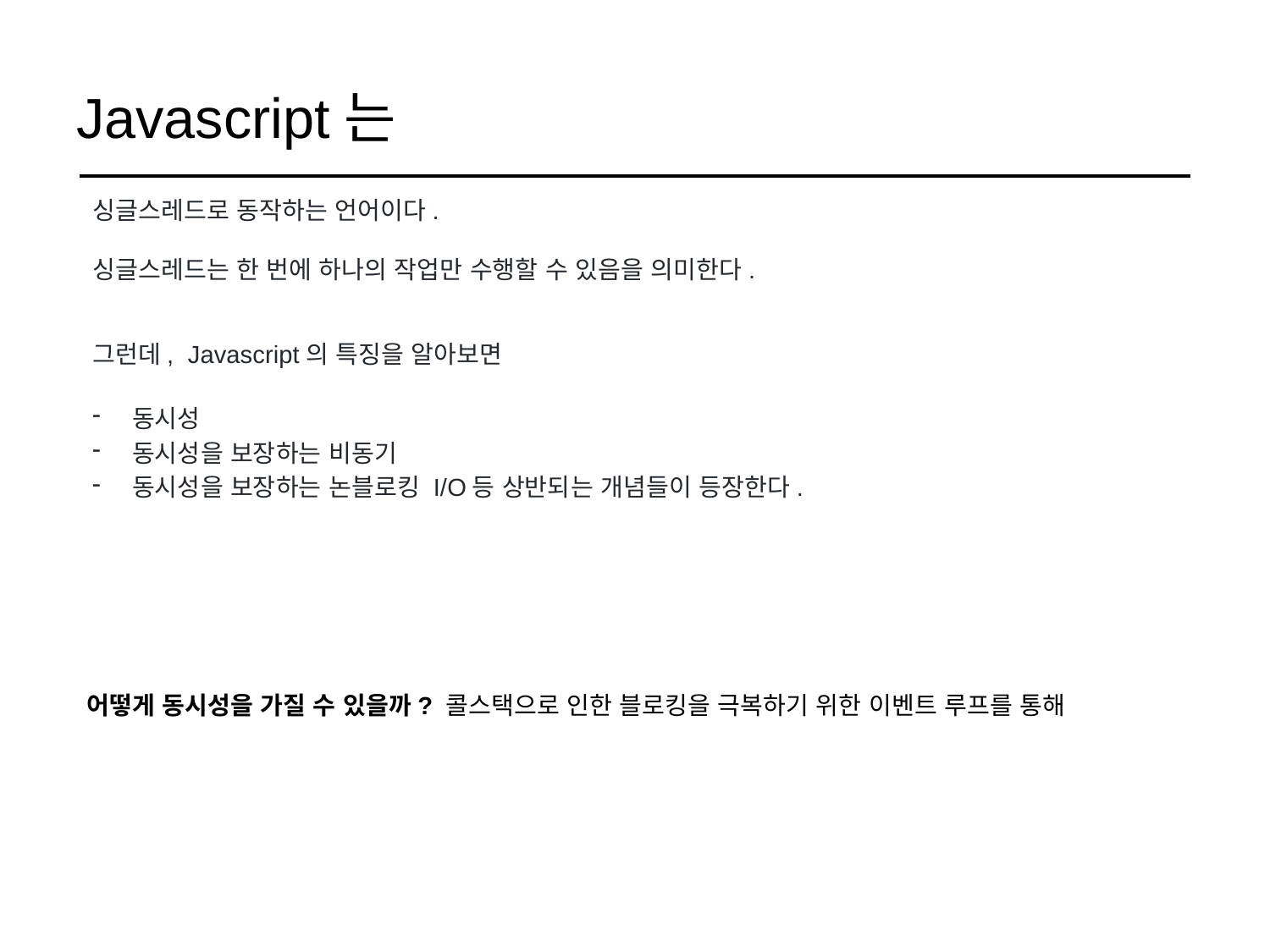

# Javascript는
싱글스레드로 동작하는 언어이다.
싱글스레드는 한 번에 하나의 작업만 수행할 수 있음을 의미한다.

그런데,  Javascript의 특징을 알아보면
동시성
동시성을 보장하는 비동기
동시성을 보장하는 논블로킹 I/O등 상반되는 개념들이 등장한다.
어떻게 동시성을 가질 수 있을까? 콜스택으로 인한 블로킹을 극복하기 위한 이벤트 루프를 통해